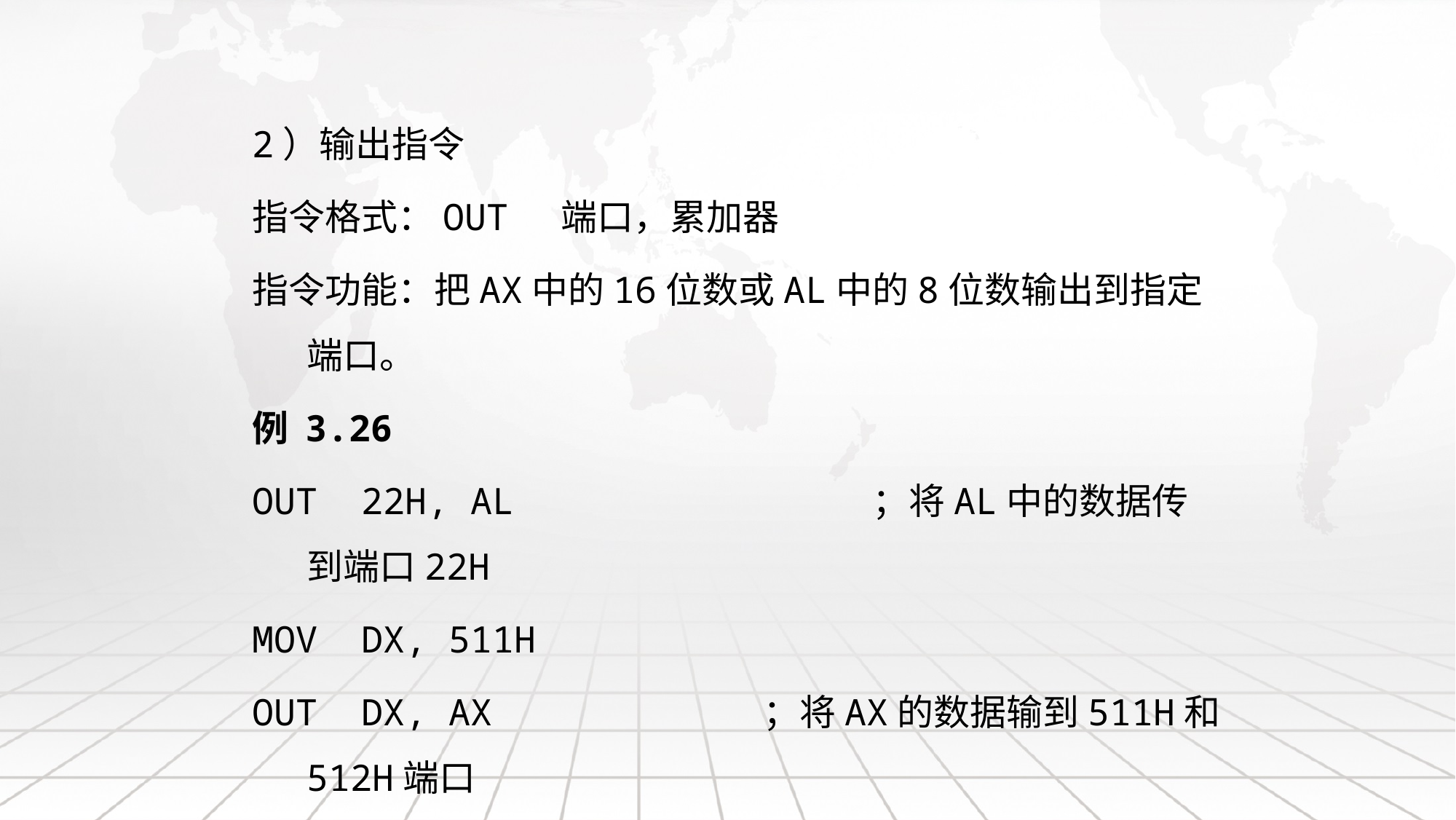

2）输出指令
指令格式：OUT  端口，累加器
指令功能：把AX中的16位数或AL中的8位数输出到指定端口。
例 3.26
OUT  22H, AL                ；将AL中的数据传到端口22H
MOV  DX, 511H
OUT  DX, AX            ；将AX的数据输到511H和512H端口